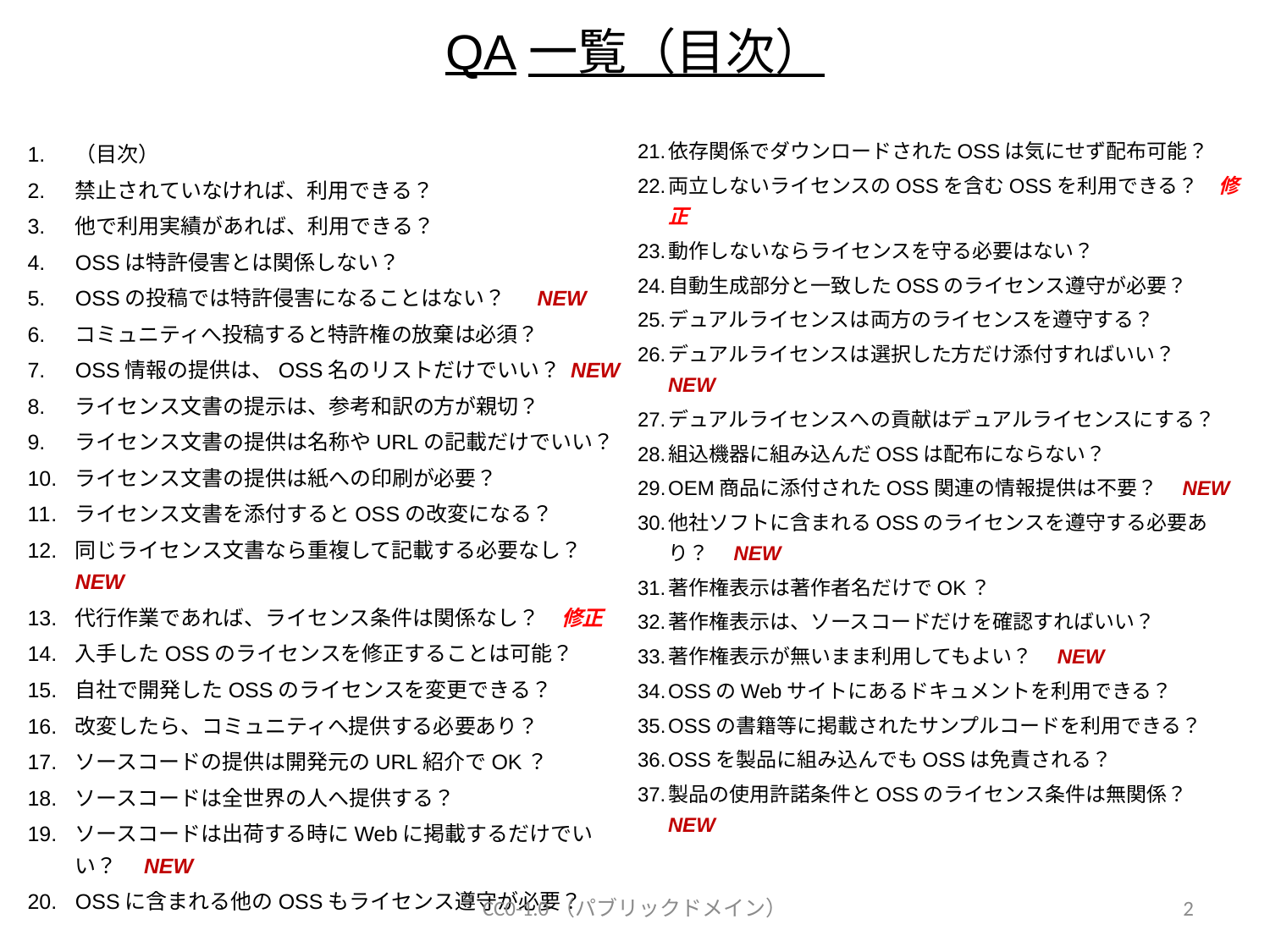

# QA一覧（目次）
依存関係でダウンロードされたOSSは気にせず配布可能？
両立しないライセンスのOSSを含むOSSを利用できる？　修正
動作しないならライセンスを守る必要はない？
自動生成部分と一致したOSSのライセンス遵守が必要？
デュアルライセンスは両方のライセンスを遵守する？
デュアルライセンスは選択した方だけ添付すればいい？　NEW
デュアルライセンスへの貢献はデュアルライセンスにする？
組込機器に組み込んだOSSは配布にならない？
OEM商品に添付されたOSS関連の情報提供は不要？　NEW
他社ソフトに含まれるOSSのライセンスを遵守する必要あり？　NEW
著作権表示は著作者名だけでOK？
著作権表示は、ソースコードだけを確認すればいい？
著作権表示が無いまま利用してもよい？　NEW
OSSのWebサイトにあるドキュメントを利用できる？
OSSの書籍等に掲載されたサンプルコードを利用できる？
OSSを製品に組み込んでもOSSは免責される？
製品の使用許諾条件とOSSのライセンス条件は無関係？　 NEW

（目次）
禁止されていなければ、利用できる？
他で利用実績があれば、利用できる？
OSSは特許侵害とは関係しない？
OSSの投稿では特許侵害になることはない？　 NEW
コミュニティへ投稿すると特許権の放棄は必須？
OSS情報の提供は、OSS名のリストだけでいい？ NEW
ライセンス文書の提示は、参考和訳の方が親切？
ライセンス文書の提供は名称やURLの記載だけでいい？
ライセンス文書の提供は紙への印刷が必要？
ライセンス文書を添付するとOSSの改変になる？
同じライセンス文書なら重複して記載する必要なし？　 NEW
代行作業であれば、ライセンス条件は関係なし？　修正
入手したOSSのライセンスを修正することは可能？
自社で開発したOSSのライセンスを変更できる？
改変したら、コミュニティへ提供する必要あり？
ソースコードの提供は開発元のURL紹介でOK？
ソースコードは全世界の人へ提供する？
ソースコードは出荷する時にWebに掲載するだけでいい？　NEW
OSSに含まれる他のOSSもライセンス遵守が必要？
CC0-1.0（パブリックドメイン）
2